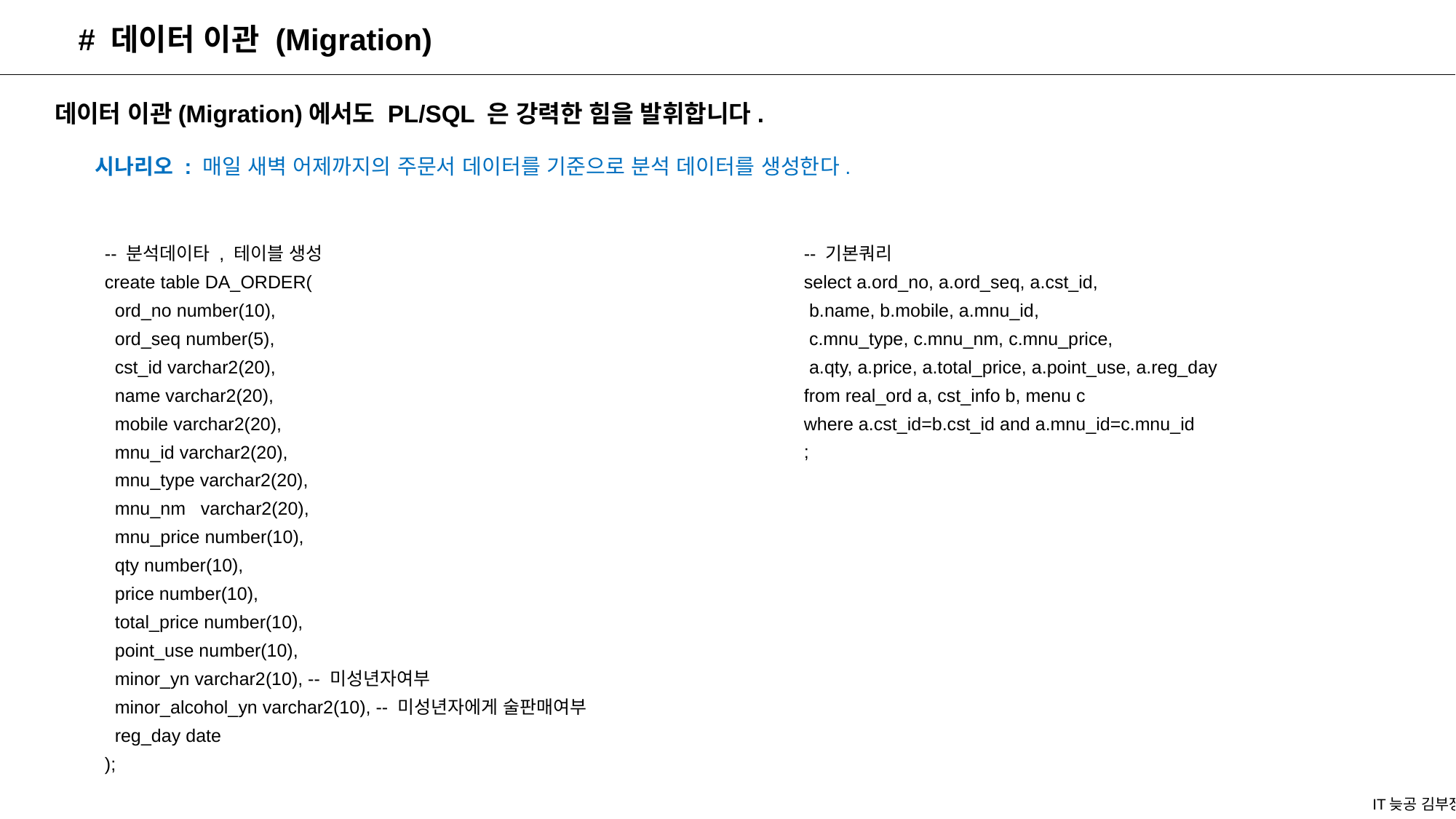

# 데이터 이관 (Migration)
데이터 이관(Migration)에서도 PL/SQL 은 강력한 힘을 발휘합니다.
시나리오 : 매일 새벽 어제까지의 주문서 데이터를 기준으로 분석 데이터를 생성한다.
-- 분석데이타 , 테이블 생성
create table DA_ORDER(
  ord_no number(10),
  ord_seq number(5),
  cst_id varchar2(20),
  name varchar2(20),
  mobile varchar2(20),
  mnu_id varchar2(20),
  mnu_type varchar2(20),
  mnu_nm   varchar2(20),
  mnu_price number(10),
  qty number(10),
  price number(10),
  total_price number(10),
  point_use number(10),
  minor_yn varchar2(10), -- 미성년자여부
  minor_alcohol_yn varchar2(10), -- 미성년자에게 술판매여부
  reg_day date
);
-- 기본쿼리
select a.ord_no, a.ord_seq, a.cst_id,
 b.name, b.mobile, a.mnu_id,
 c.mnu_type, c.mnu_nm, c.mnu_price,
 a.qty, a.price, a.total_price, a.point_use, a.reg_day
from real_ord a, cst_info b, menu c
where a.cst_id=b.cst_id and a.mnu_id=c.mnu_id
;
IT늦공 김부장